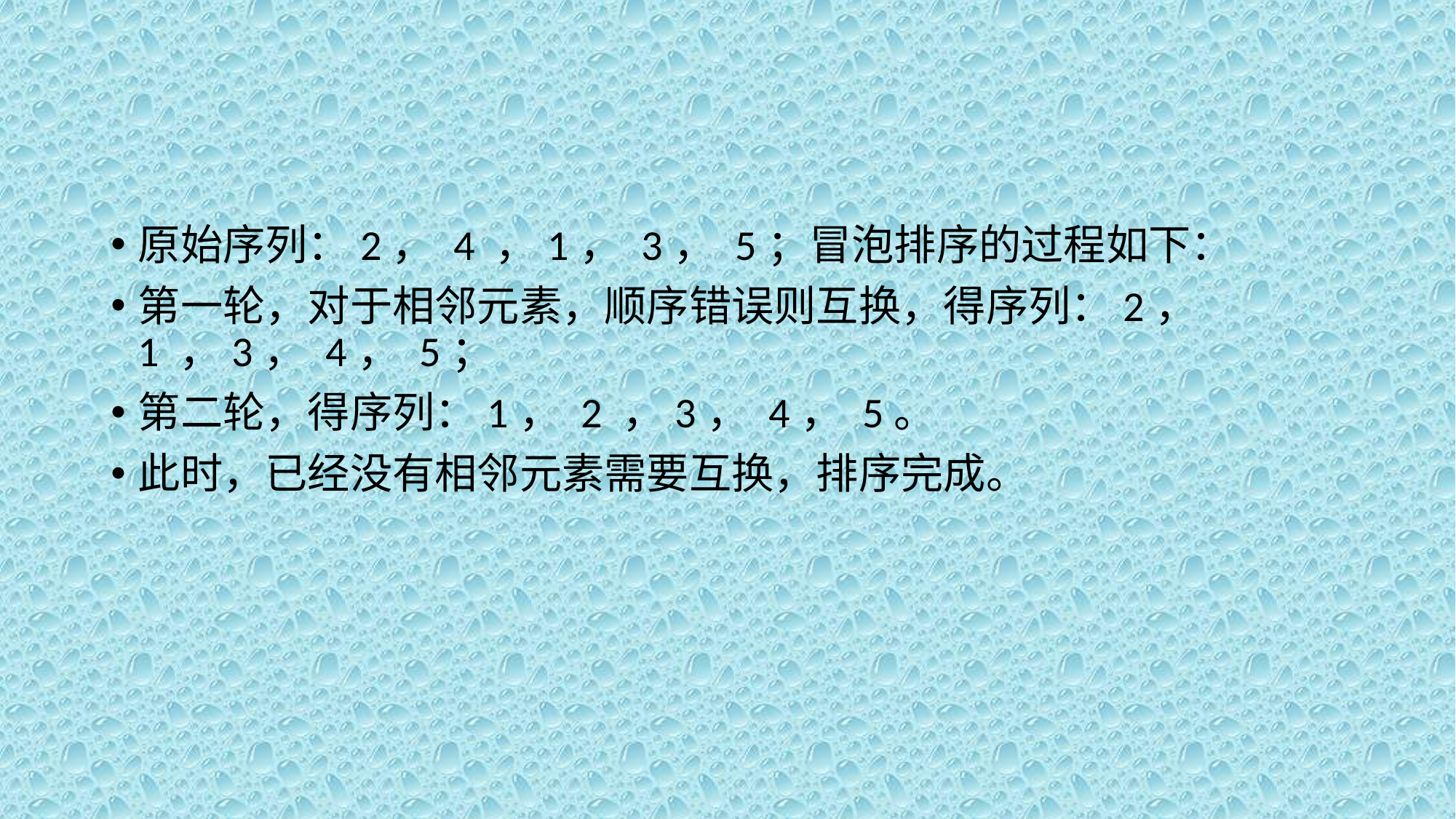

#
原始序列：2， 4 ，1， 3， 5；冒泡排序的过程如下：
第一轮，对于相邻元素，顺序错误则互换，得序列：2， 1 ，3， 4， 5；
第二轮，得序列：1， 2 ，3， 4， 5。
此时，已经没有相邻元素需要互换，排序完成。